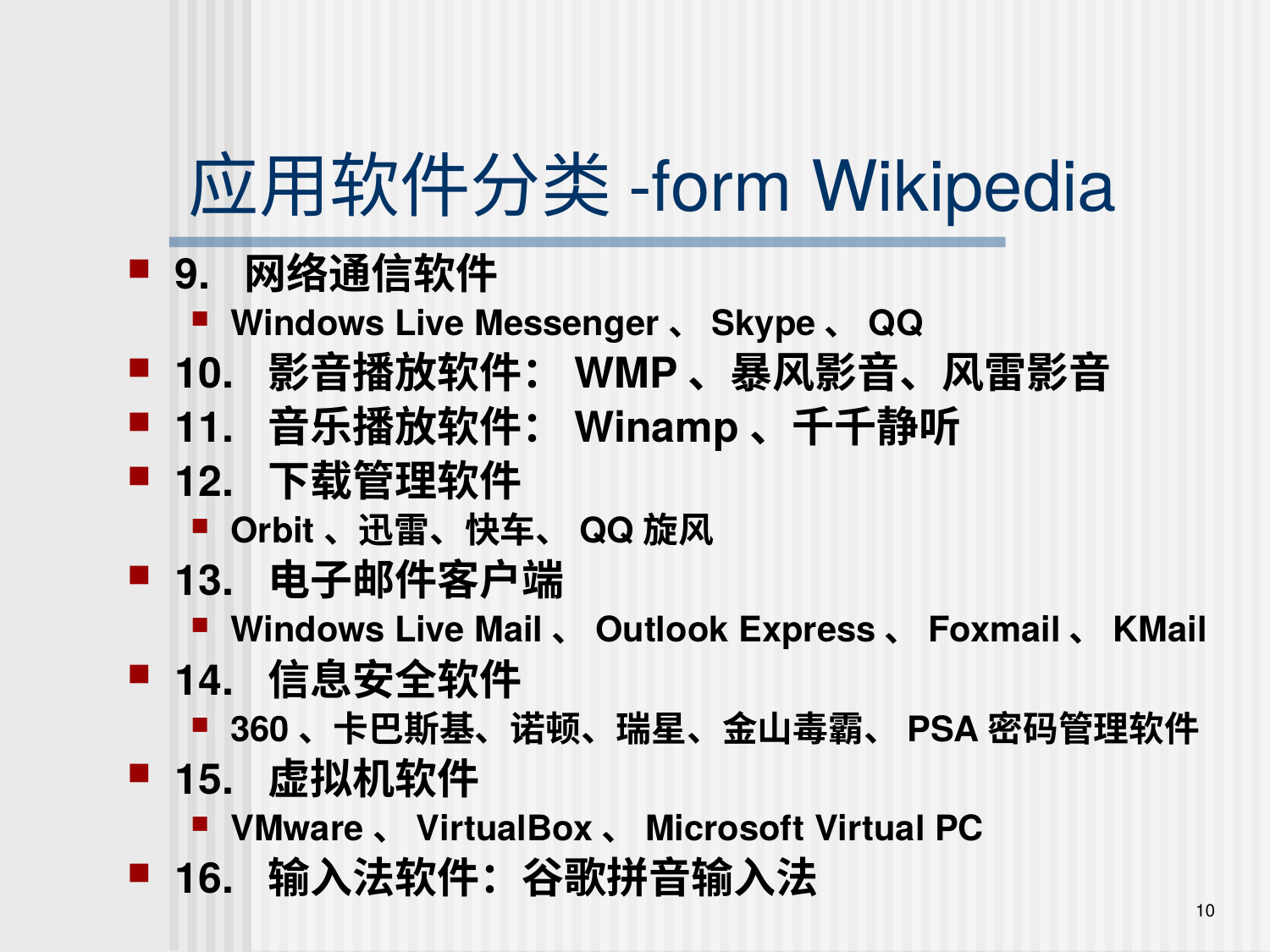

应用软件分类-form Wikipedia
9.  网络通信软件
Windows Live Messenger、Skype、QQ
10.  影音播放软件：WMP、暴风影音、风雷影音
11.  音乐播放软件：Winamp、千千静听
12.  下载管理软件
Orbit、迅雷、快车、QQ旋风
13.  电子邮件客户端
Windows Live Mail、Outlook Express、Foxmail、KMail
14.  信息安全软件
360、卡巴斯基、诺顿、瑞星、金山毒霸、PSA密码管理软件
15.  虚拟机软件
VMware、VirtualBox、Microsoft Virtual PC
16.  输入法软件：谷歌拼音输入法

10